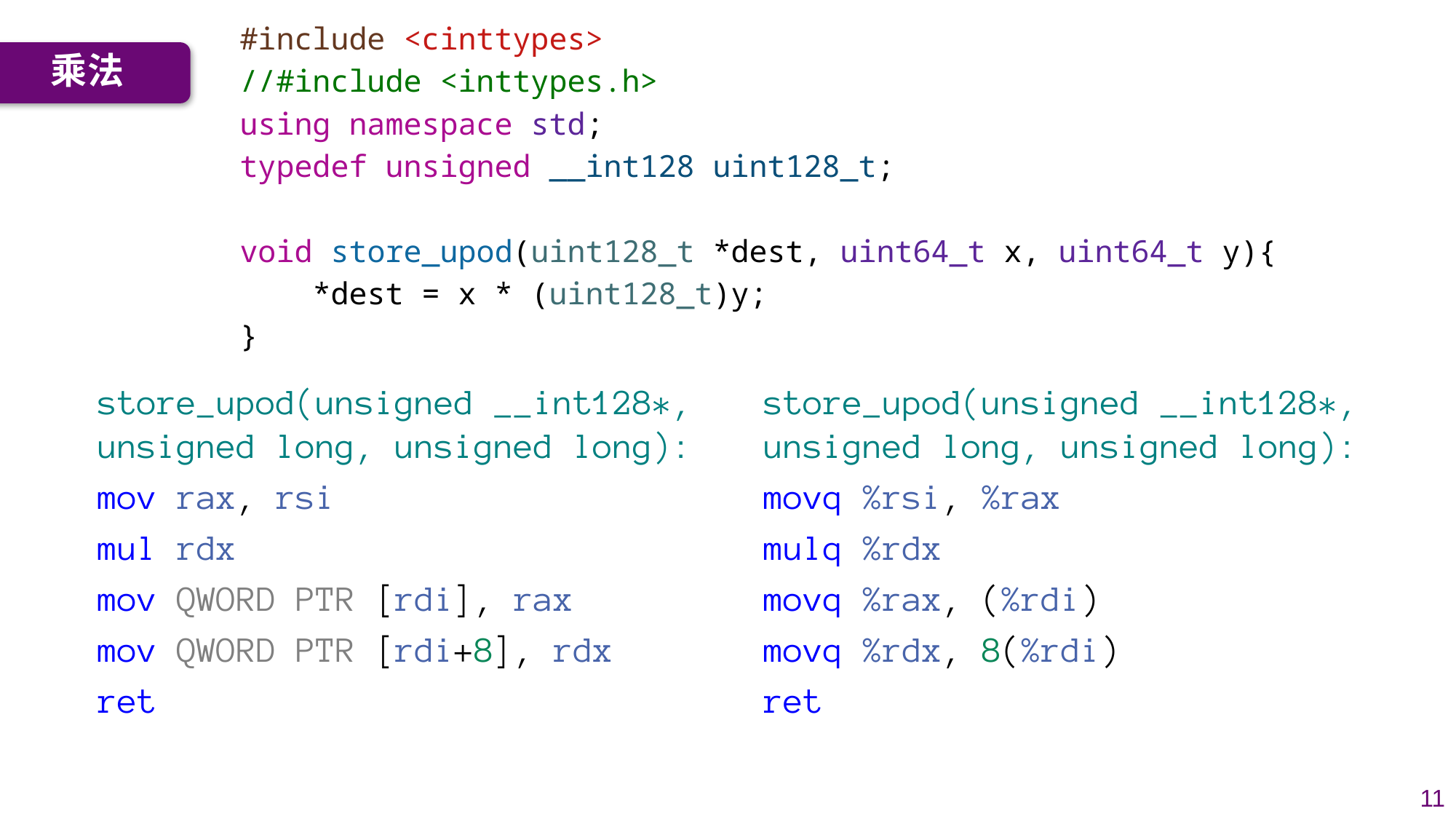

#include <cinttypes>
//#include <inttypes.h>
using namespace std;
typedef unsigned __int128 uint128_t;

void store_upod(uint128_t *dest, uint64_t x, uint64_t y){
    *dest = x * (uint128_t)y;
}
乘法

store_upod(unsigned __int128*, unsigned long, unsigned long):
mov rax, rsi
mul rdx
mov QWORD PTR [rdi], rax
mov QWORD PTR [rdi+8], rdx
ret
store_upod(unsigned __int128*, unsigned long, unsigned long):
movq %rsi, %rax
mulq %rdx
movq %rax, (%rdi)
movq %rdx, 8(%rdi)
ret
11